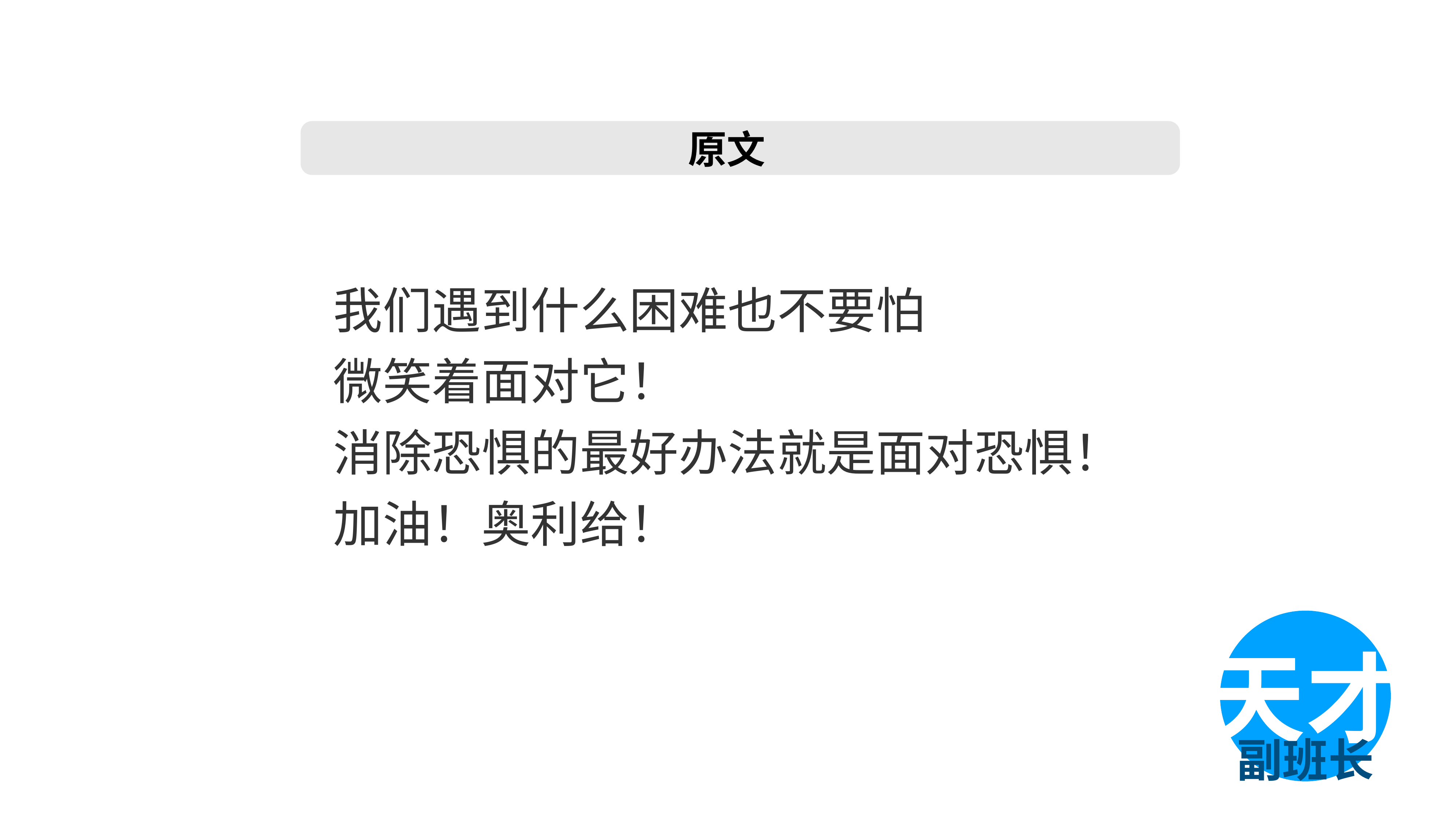

原文

我们遇到什么困难也不要怕
微笑着面对它！
消除恐惧的最好办法就是面对恐惧！
加油！奥利给！